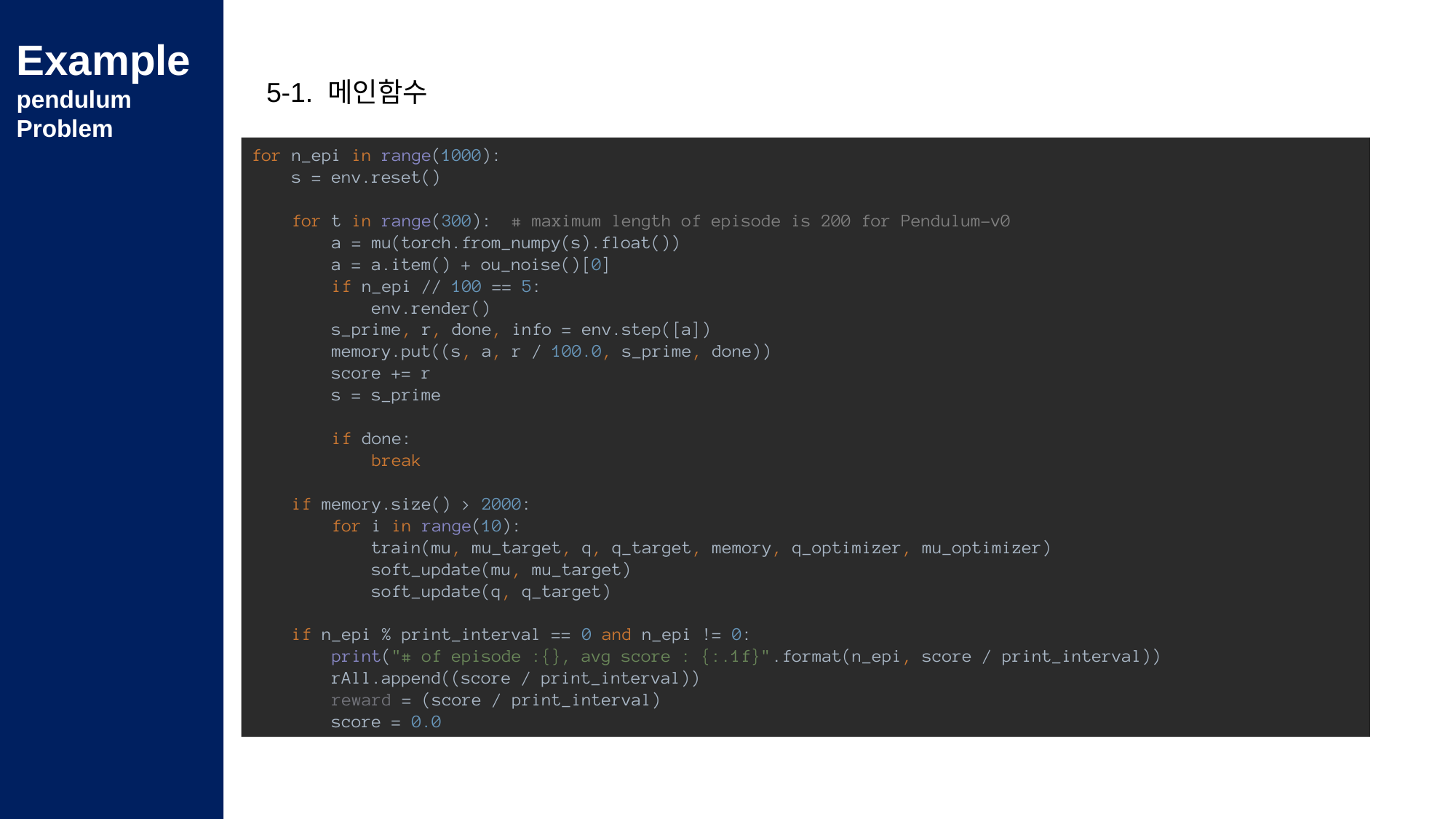

Example
pendulum
Problem

5-1. 메인함수
for n_epi in range(1000):
    s = env.reset()
    for t in range(300):  # maximum length of episode is 200 for Pendulum-v0
        a = mu(torch.from_numpy(s).float())
        a = a.item() + ou_noise()[0]
        if n_epi // 100 == 5:
            env.render()
        s_prime, r, done, info = env.step([a])
        memory.put((s, a, r / 100.0, s_prime, done))
        score += r
        s = s_prime
        if done:
            break
    if memory.size() > 2000:
        for i in range(10):
            train(mu, mu_target, q, q_target, memory, q_optimizer, mu_optimizer)
            soft_update(mu, mu_target)
            soft_update(q, q_target)
    if n_epi % print_interval == 0 and n_epi != 0:
        print("# of episode :{}, avg score : {:.1f}".format(n_epi, score / print_interval))
        rAll.append((score / print_interval))
        reward = (score / print_interval)
        score = 0.0